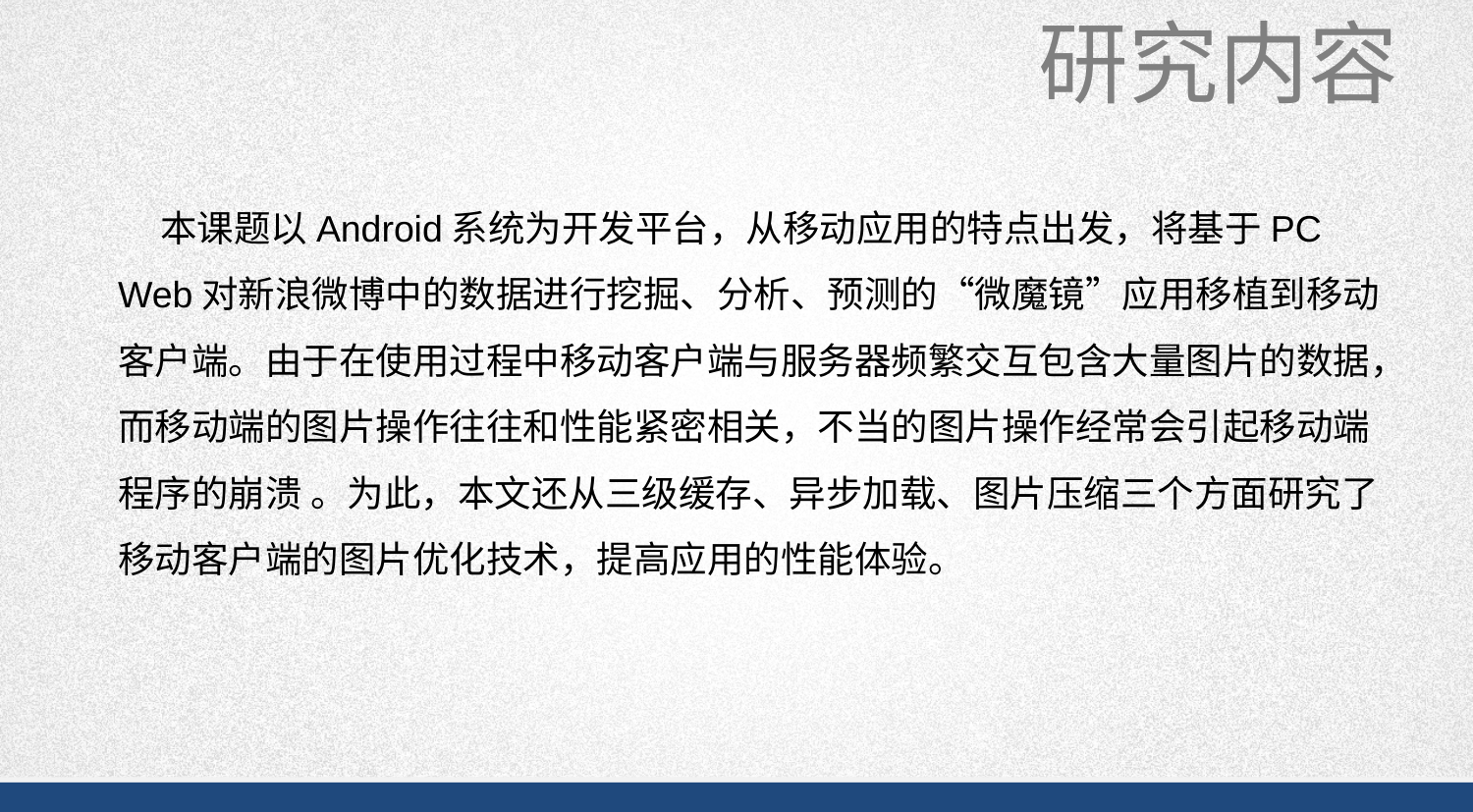

研究内容
    本课题以Android系统为开发平台，从移动应用的特点出发，将基于PC Web对新浪微博中的数据进行挖掘、分析、预测的“微魔镜”应用移植到移动客户端。由于在使用过程中移动客户端与服务器频繁交互包含大量图片的数据，而移动端的图片操作往往和性能紧密相关，不当的图片操作经常会引起移动端程序的崩溃 。为此，本文还从三级缓存、异步加载、图片压缩三个方面研究了移动客户端的图片优化技术，提高应用的性能体验。